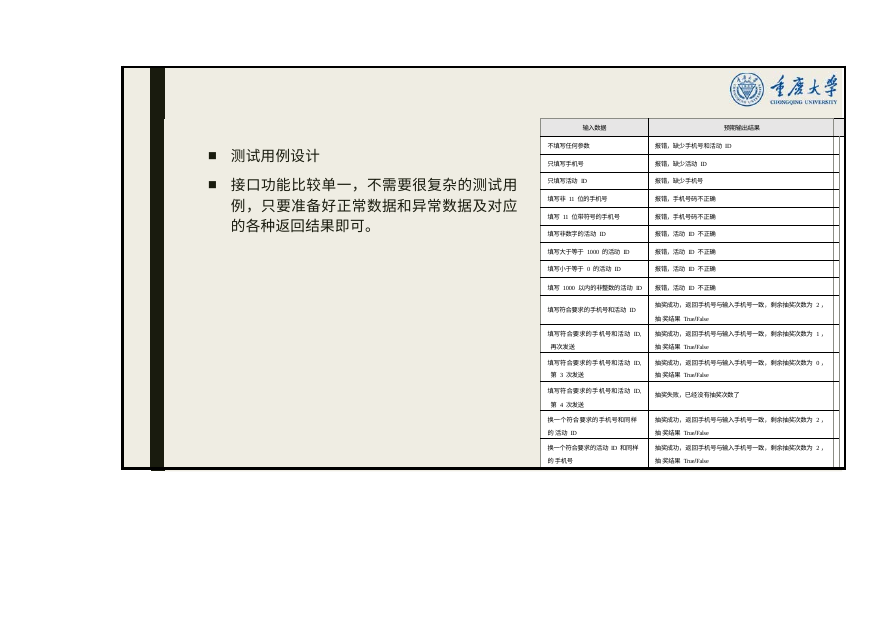

|  |  |  |  |  |  |  |
| --- | --- | --- | --- | --- | --- | --- |
|  |  | 测试用例设计 接口功能比较单一，不需要很复杂的测试用 例，只要准备好正常数据和异常数据及对应 的各种返回结果即可。 | 输入数据 | 预期输出结果 |  |  |
|  |  |  | 不填写任何参数 | 报错，缺少手机号和活动ID |  |  |
|  |  |  | 只填写手机号 | 报错，缺少活动 ID |  |  |
|  |  |  | 只填写活动 ID | 报错，缺少手机号 |  |  |
|  |  |  | 填写非 11 位的手机号 | 报错，手机号码不正确 |  |  |
|  |  |  | 填写 11 位带符号的手机号 | 报错，手机号码不正确 |  |  |
|  |  |  | 填写非数字的活动 ID | 报错，活动 ID 不正确 |  |  |
|  |  |  | 填写大于等于 1000 的活动 ID | 报错，活动 ID 不正确 |  |  |
|  |  |  | 填写小于等于 0 的活动ID | 报错，活动 ID 不正确 |  |  |
|  |  |  | 填写 1000 以内的非整数的活动 ID | 报错，活动 ID 不正确 |  |  |
|  |  |  | 填写符合要求的手机号和活动 ID | 抽奖成功，返回手机号与输入手机号一致，剩余抽奖次数为 2，抽 奖结果 True/False |  |  |
|  |  |  | 填写符合要求的手机号和活动 ID, 再次发送 | 抽奖成功，返回手机号与输入手机号一致，剩余抽奖次数为 1，抽 奖结果 True/False |  |  |
|  |  |  | 填写符合要求的手机号和活动 ID, 第 3 次发送 | 抽奖成功，返回手机号与输入手机号一致，剩余抽奖次数为 0，抽 奖结果 True/False |  |  |
|  |  |  | 填写符合要求的手机号和活动 ID, 第 4 次发送 | 抽奖失败，已经没有抽奖次数了 |  |  |
|  |  |  | 换一个符合要求的手机号和同样的 活动 ID | 抽奖成功，返回手机号与输入手机号一致，剩余抽奖次数为 2，抽 奖结果 True/False |  |  |
|  |  |  | 换一个符合要求的活动ID 和同样的 手机号 | 抽奖成功，返回手机号与输入手机号一致，剩余抽奖次数为 2，抽 奖结果 True/False |  |  |